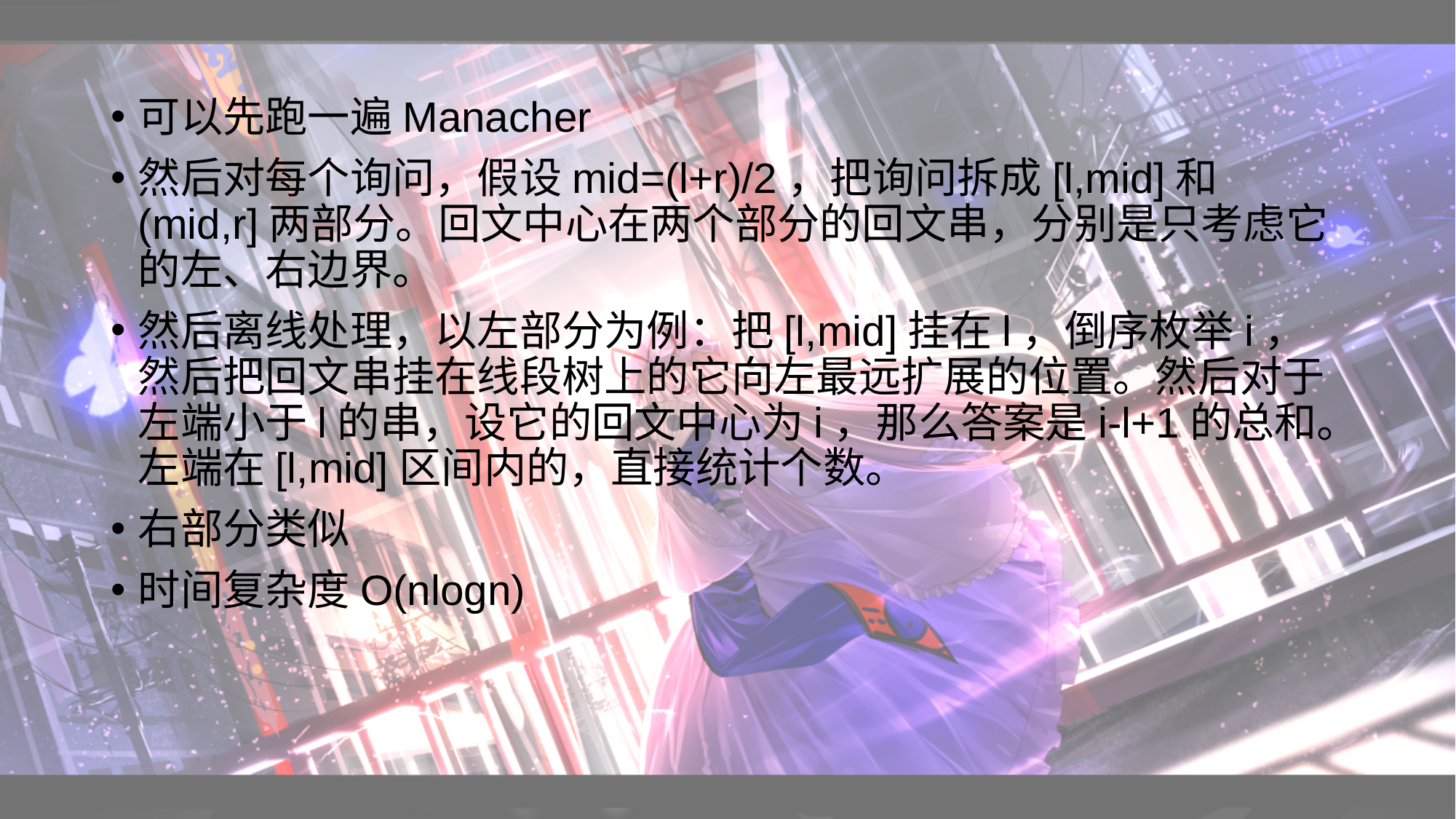

可以先跑一遍Manacher
然后对每个询问，假设mid=(l+r)/2，把询问拆成[l,mid]和(mid,r]两部分。回文中心在两个部分的回文串，分别是只考虑它的左、右边界。
然后离线处理，以左部分为例：把[l,mid]挂在l，倒序枚举i，然后把回文串挂在线段树上的它向左最远扩展的位置。然后对于左端小于l的串，设它的回文中心为i，那么答案是i-l+1的总和。左端在[l,mid]区间内的，直接统计个数。
右部分类似
时间复杂度O(nlogn)